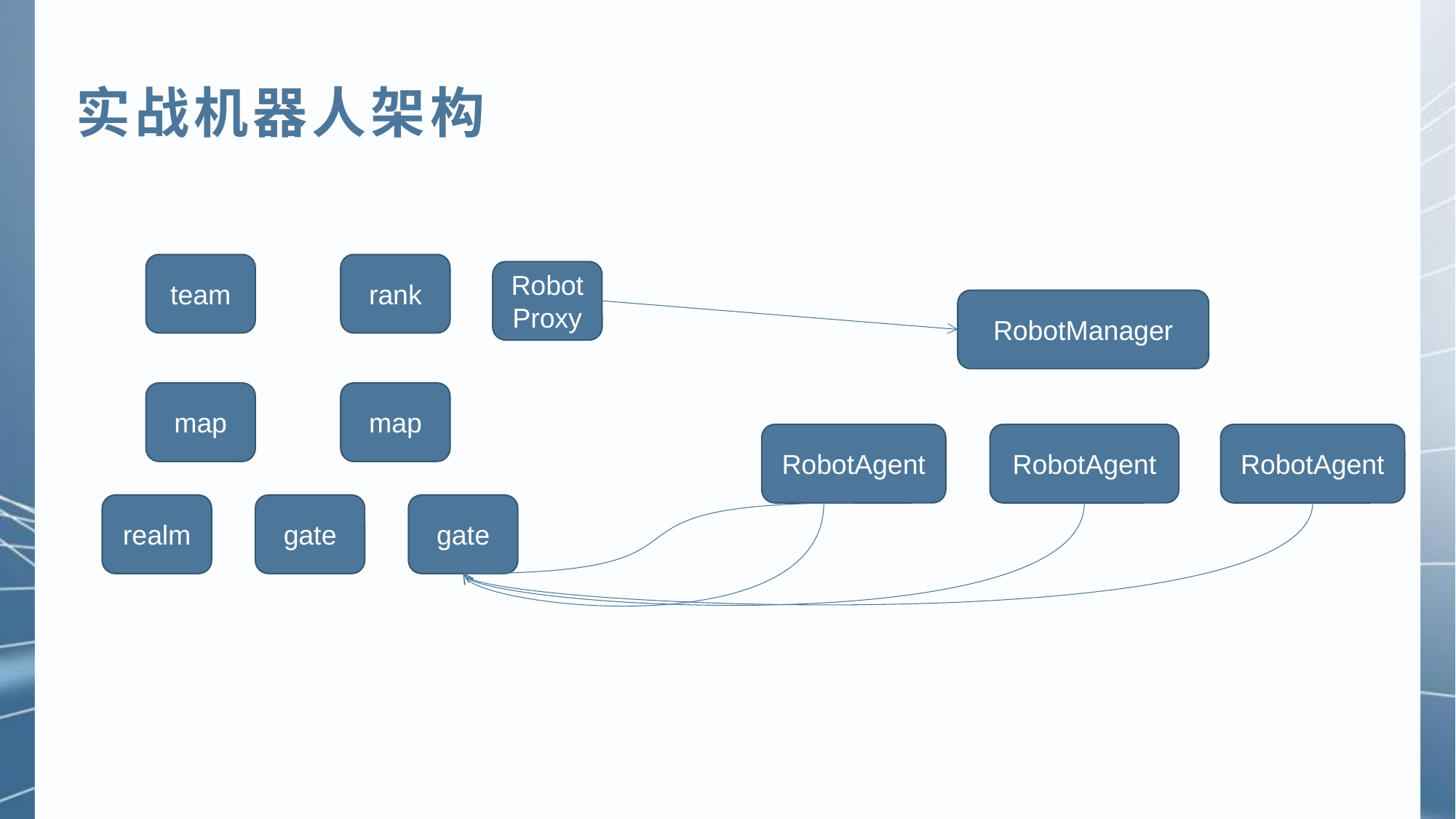

实战机器人架构
team
rank
RobotProxy
RobotManager
map
map
RobotAgent
RobotAgent
RobotAgent
realm
gate
gate